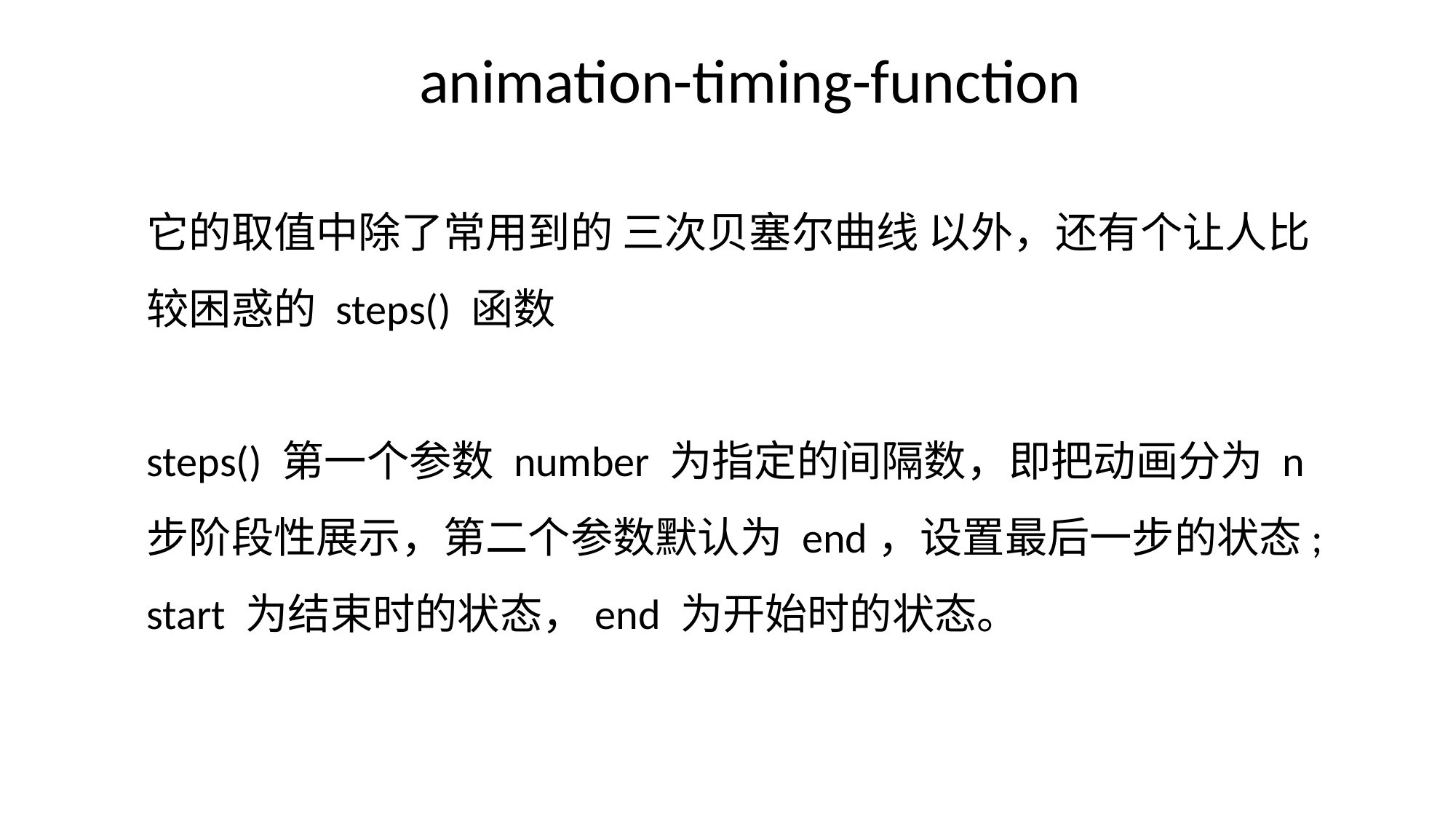

# animation-timing-function

它的取值中除了常用到的 三次贝塞尔曲线 以外，还有个让人比较困惑的 steps() 函数

steps() 第一个参数 number 为指定的间隔数，即把动画分为 n 步阶段性展示，第二个参数默认为 end，设置最后一步的状态;
start 为结束时的状态，end 为开始时的状态。